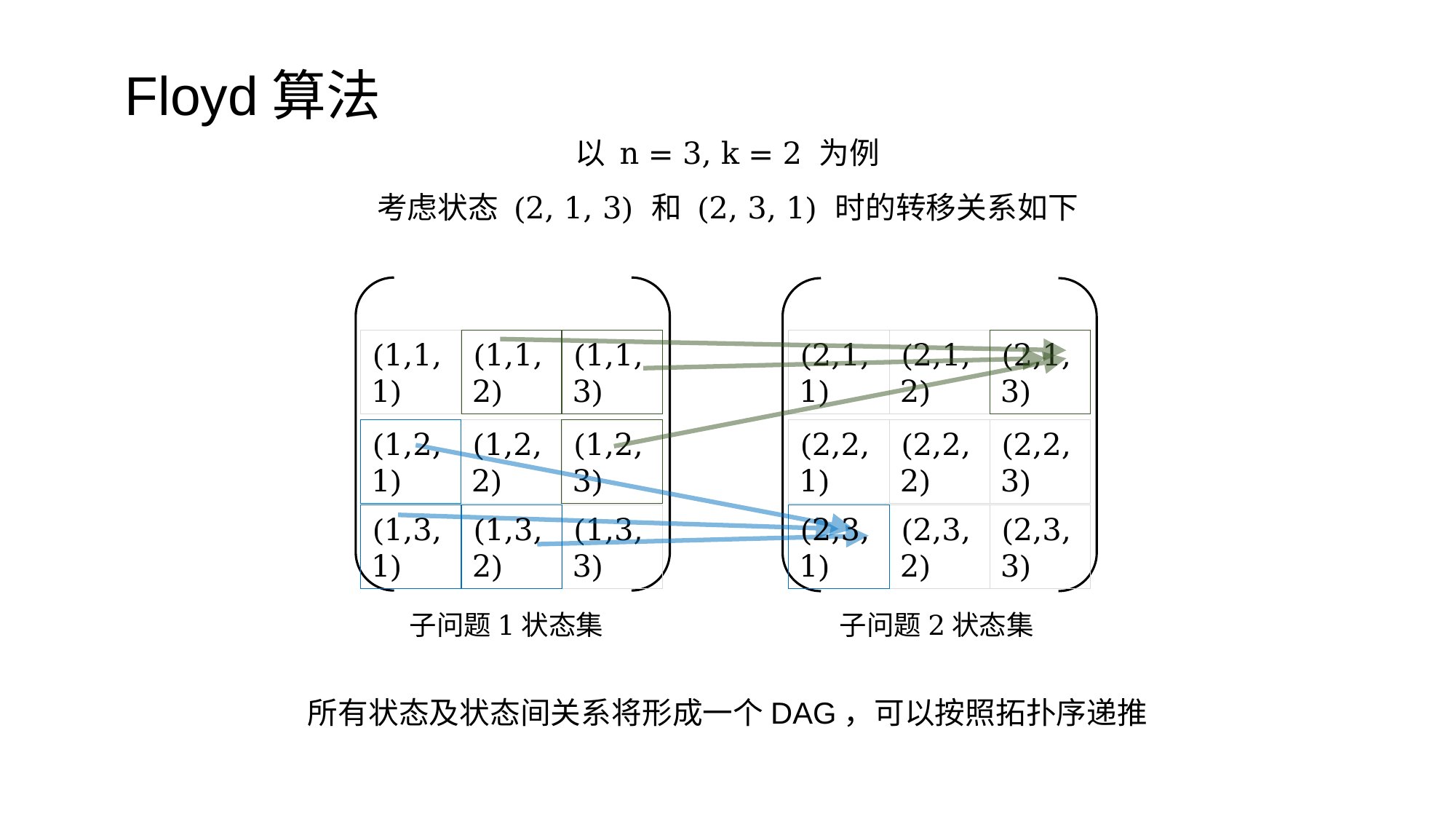

Floyd算法
以 n = 3, k = 2 为例
考虑状态 (2, 1, 3) 和 (2, 3, 1) 时的转移关系如下

(2,1,3)
(1,1,3)
(2,1,1)
(2,1,2)
(1,1,1)
(1,1,2)
(2,2,3)
(1,2,3)
(2,2,1)
(2,2,2)
(1,2,1)
(1,2,2)
(2,3,3)
(1,3,3)
(2,3,1)
(2,3,2)
(1,3,1)
(1,3,2)
子问题1状态集
子问题2状态集
所有状态及状态间关系将形成一个DAG，可以按照拓扑序递推